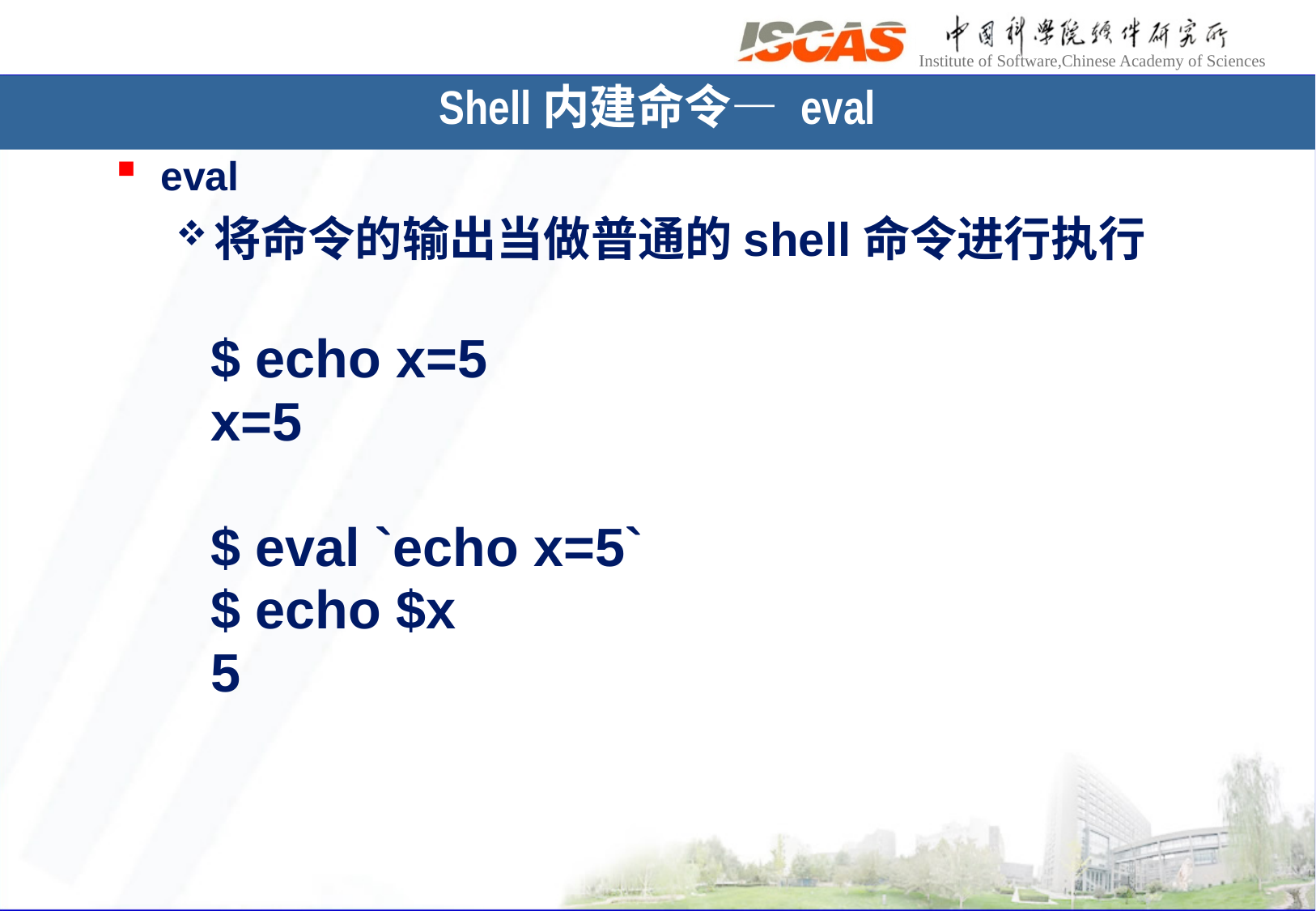

Shell内建命令— eval
eval
将命令的输出当做普通的shell命令进行执行
$ echo x=5
x=5

$ eval `echo x=5`
$ echo $x
5